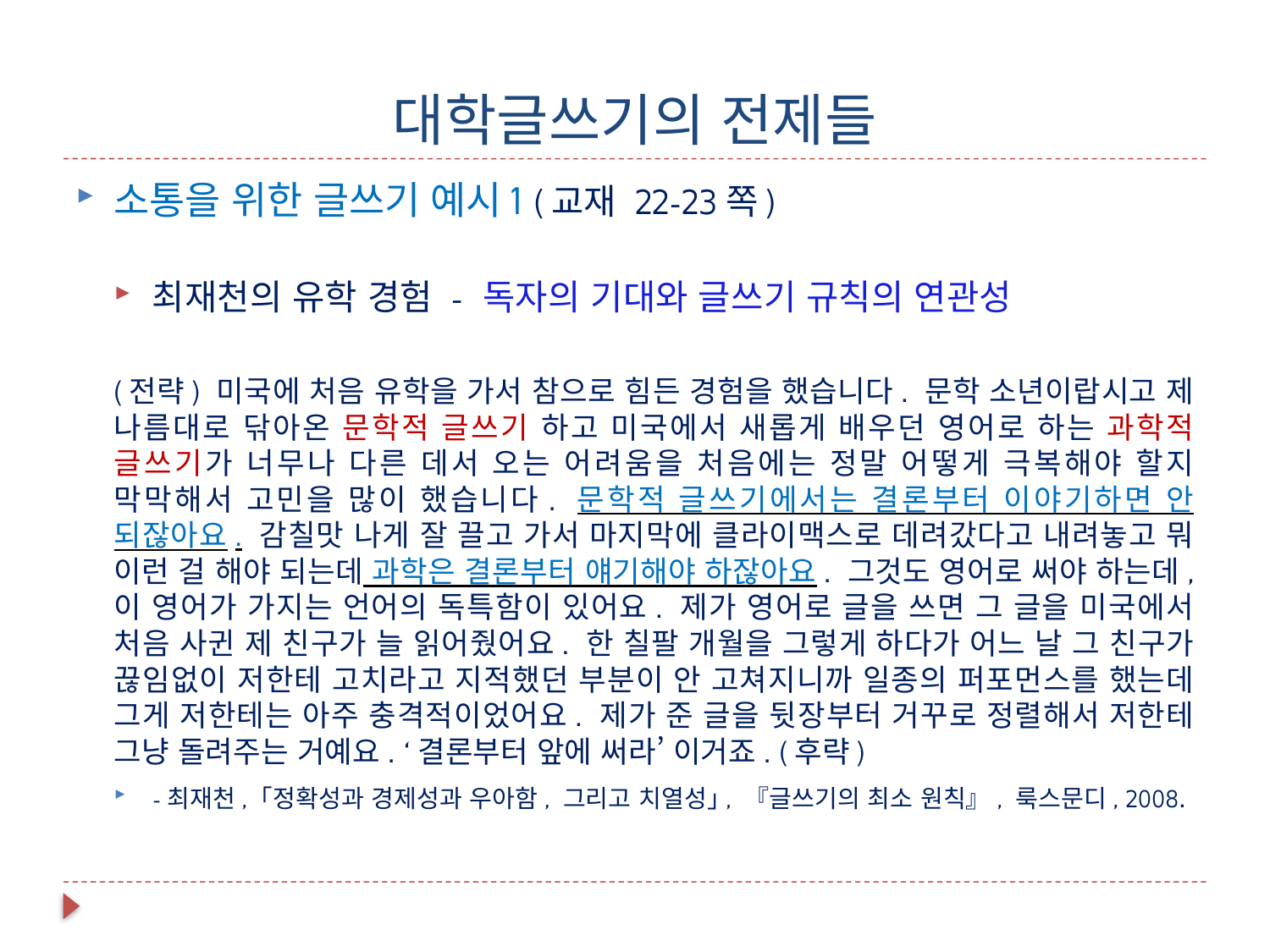

# 대학글쓰기의 전제들
소통을 위한 글쓰기 예시1 (교재 22-23쪽)

최재천의 유학 경험 - 독자의 기대와 글쓰기 규칙의 연관성

(전략) 미국에 처음 유학을 가서 참으로 힘든 경험을 했습니다. 문학 소년이랍시고 제 나름대로 닦아온 문학적 글쓰기 하고 미국에서 새롭게 배우던 영어로 하는 과학적 글쓰기가 너무나 다른 데서 오는 어려움을 처음에는 정말 어떻게 극복해야 할지 막막해서 고민을 많이 했습니다. 문학적 글쓰기에서는 결론부터 이야기하면 안 되잖아요. 감칠맛 나게 잘 끌고 가서 마지막에 클라이맥스로 데려갔다고 내려놓고 뭐 이런 걸 해야 되는데 과학은 결론부터 얘기해야 하잖아요. 그것도 영어로 써야 하는데, 이 영어가 가지는 언어의 독특함이 있어요. 제가 영어로 글을 쓰면 그 글을 미국에서 처음 사귄 제 친구가 늘 읽어줬어요. 한 칠팔 개월을 그렇게 하다가 어느 날 그 친구가 끊임없이 저한테 고치라고 지적했던 부분이 안 고쳐지니까 일종의 퍼포먼스를 했는데 그게 저한테는 아주 충격적이었어요. 제가 준 글을 뒷장부터 거꾸로 정렬해서 저한테 그냥 돌려주는 거예요. ‘결론부터 앞에 써라’ 이거죠. (후략)
-최재천, ｢정확성과 경제성과 우아함, 그리고 치열성｣, 『글쓰기의 최소 원칙』, 룩스문디, 2008.